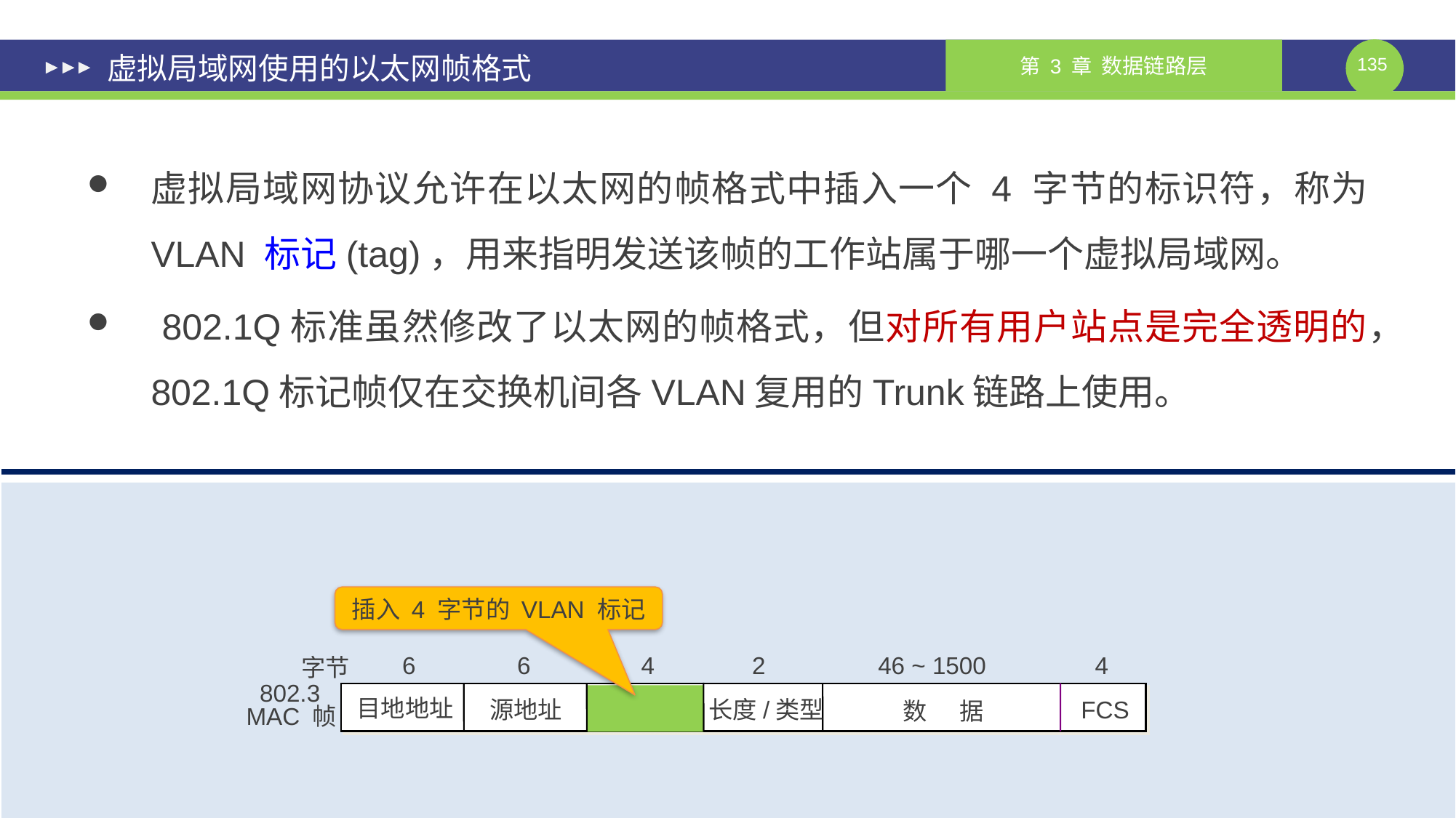

# 虚拟局域网使用的以太网帧格式
虚拟局域网协议允许在以太网的帧格式中插入一个 4 字节的标识符，称为 VLAN 标记(tag)，用来指明发送该帧的工作站属于哪一个虚拟局域网。
 802.1Q标准虽然修改了以太网的帧格式，但对所有用户站点是完全透明的，802.1Q标记帧仅在交换机间各VLAN复用的Trunk链路上使用。

插入 4 字节的 VLAN 标记
4
6
6
2
46 ~ 1500
4
字节
  802.3
MAC 帧

MAC 帧
目地地址
源地址
长度/类型
FCS
数      据

课件制作人：谢钧 谢希仁